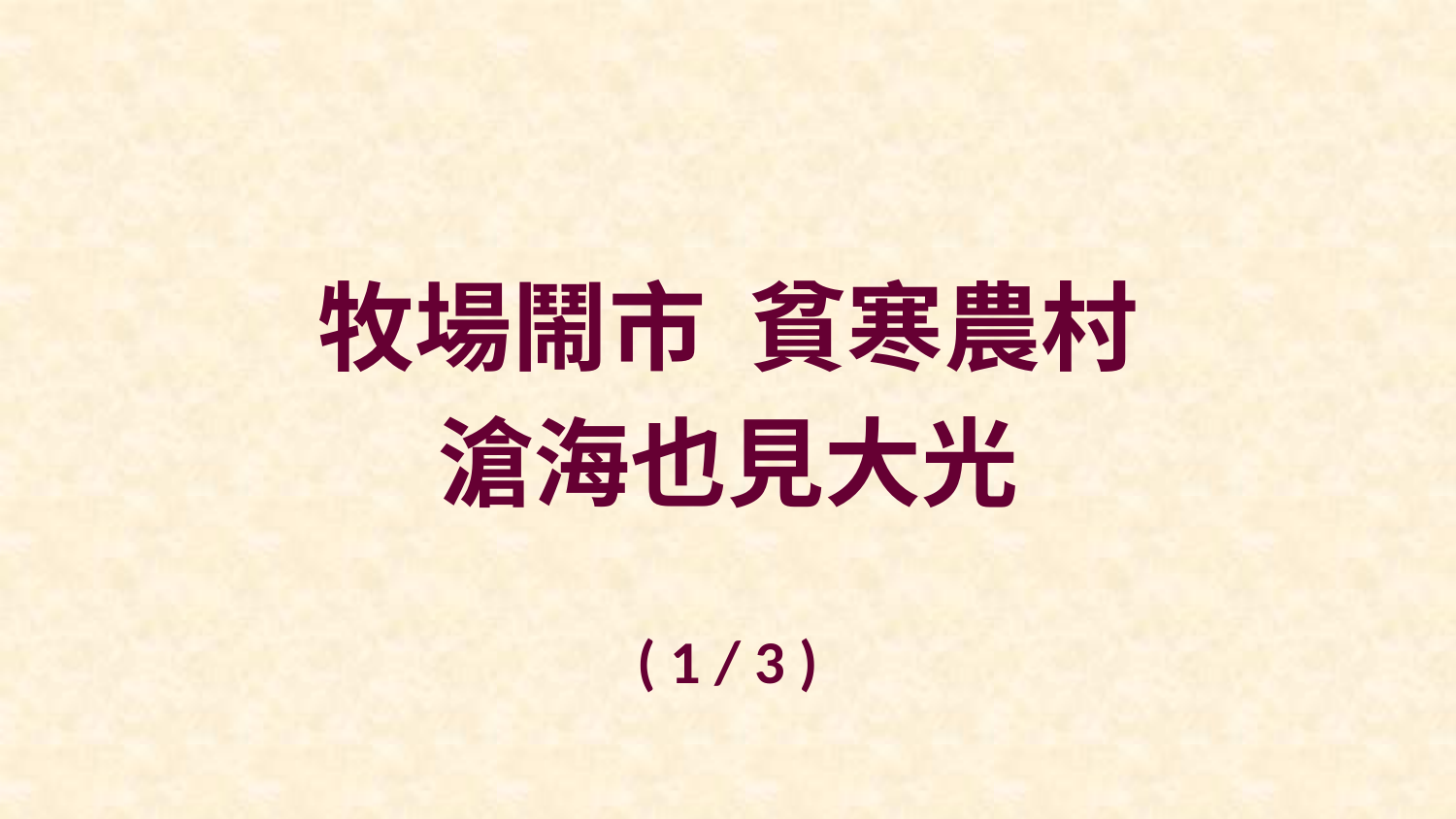

牧場鬧市  貧寒農村
滄海也見大光
( 1 / 3 )